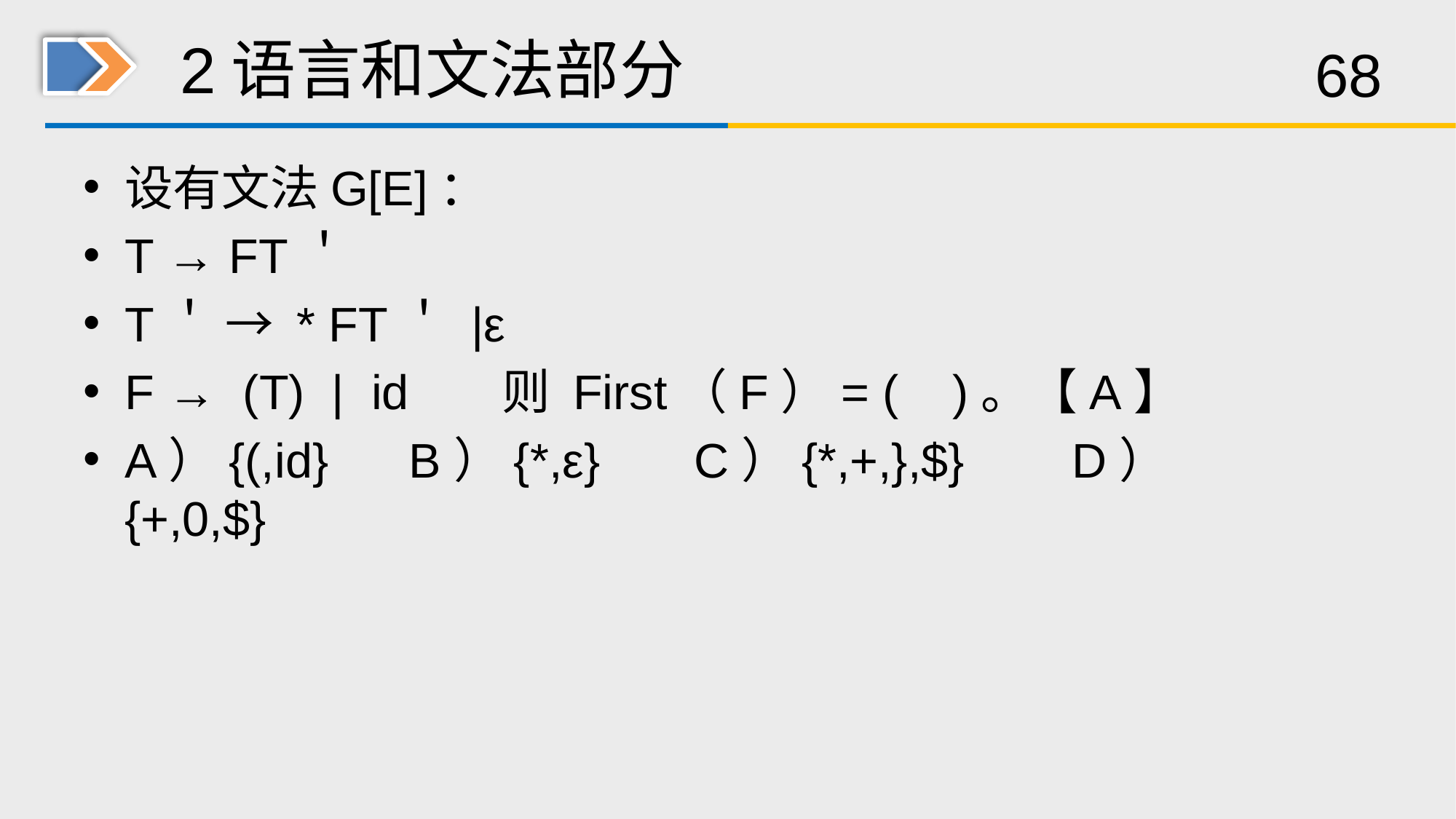

# 2语言和文法部分
68
设有文法G[E]：
T → FT＇
T＇ → * FT＇ |ε
F →  (T)  |  id      则 First（F）= (    )。【A】
A）{(,id}      B）{*,ε}       C）{*,+,},$}        D）{+,0,$}